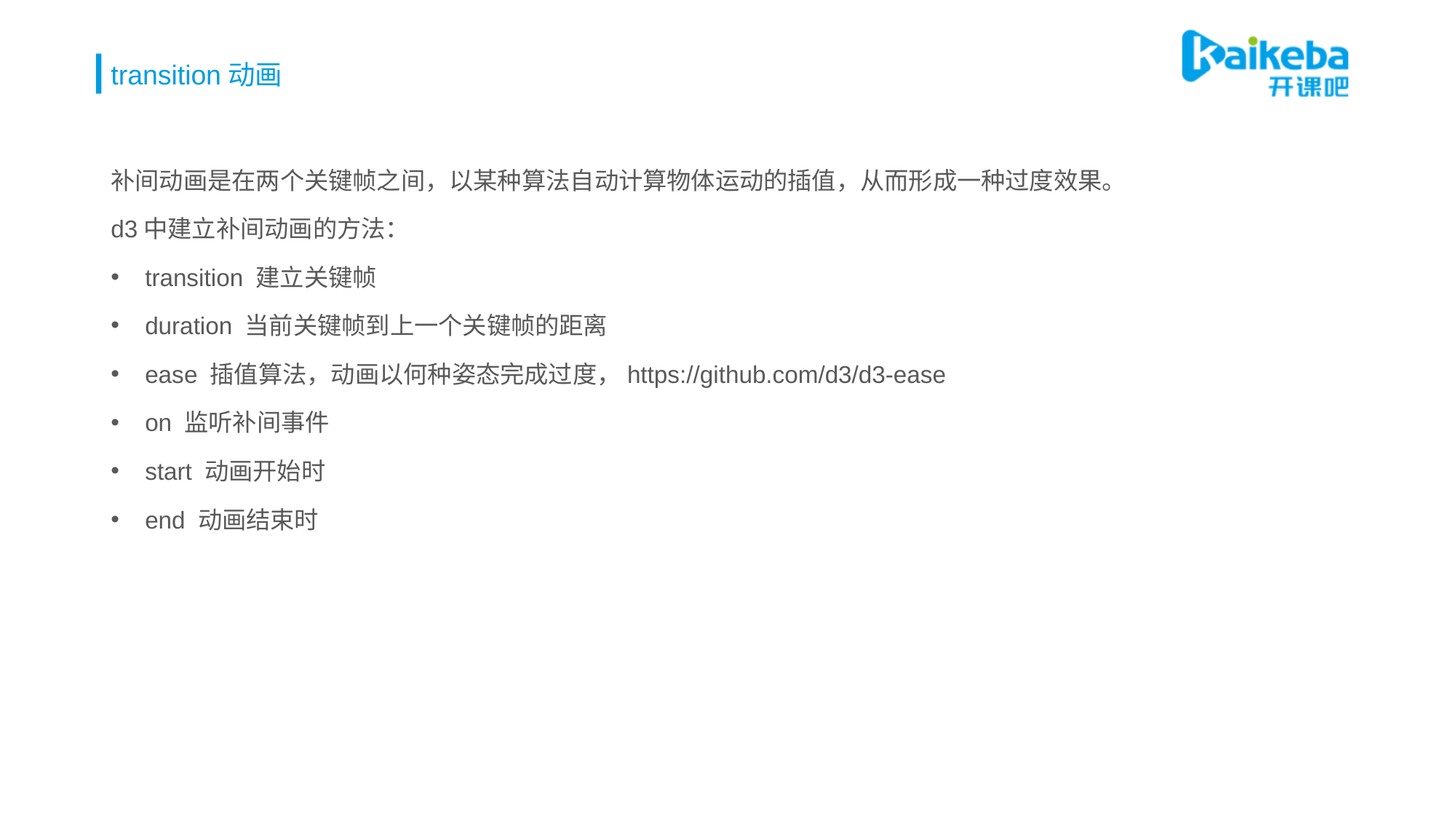

# transition动画
补间动画是在两个关键帧之间，以某种算法自动计算物体运动的插值，从而形成一种过度效果。
d3中建立补间动画的方法：
transition 建立关键帧
duration 当前关键帧到上一个关键帧的距离
ease 插值算法，动画以何种姿态完成过度，https://github.com/d3/d3-ease
on 监听补间事件
start 动画开始时
end 动画结束时